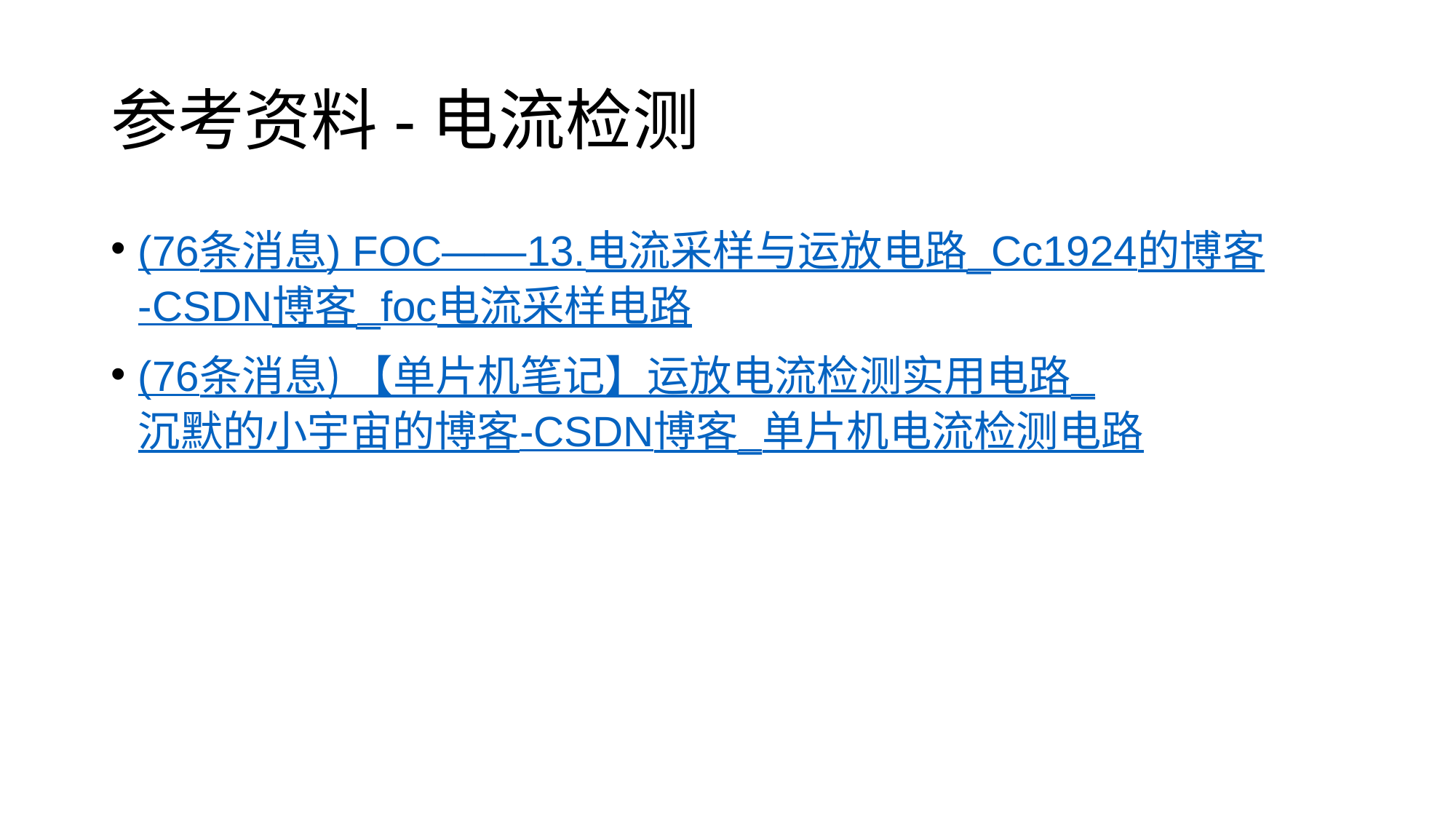

# 参考资料-电流检测
(76条消息) FOC——13.电流采样与运放电路_Cc1924的博客-CSDN博客_foc电流采样电路
(76条消息) 【单片机笔记】运放电流检测实用电路_沉默的小宇宙的博客-CSDN博客_单片机电流检测电路